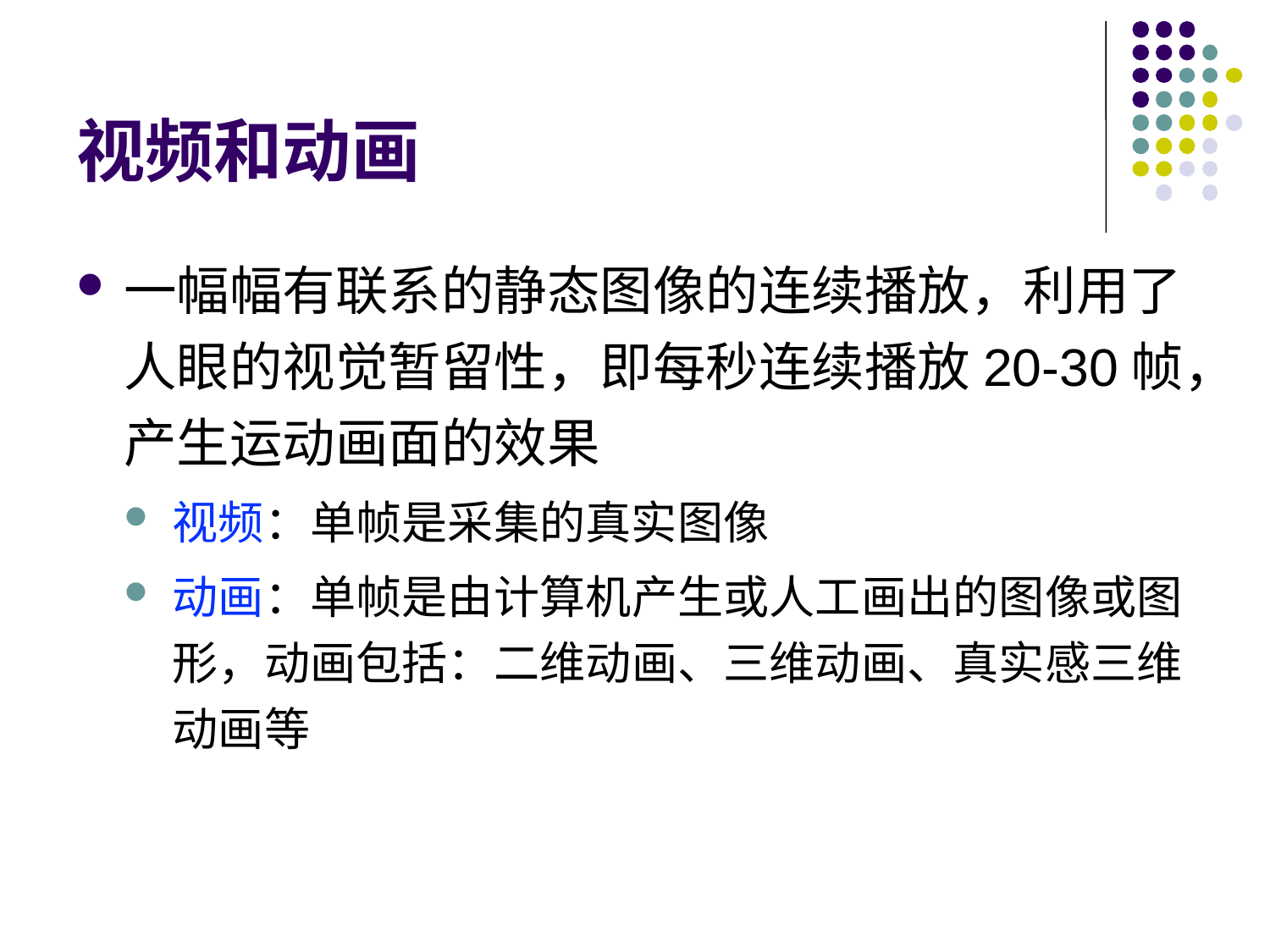

# 视频和动画
一幅幅有联系的静态图像的连续播放，利用了人眼的视觉暂留性，即每秒连续播放20-30帧，产生运动画面的效果
视频：单帧是采集的真实图像
动画：单帧是由计算机产生或人工画出的图像或图形，动画包括：二维动画、三维动画、真实感三维动画等